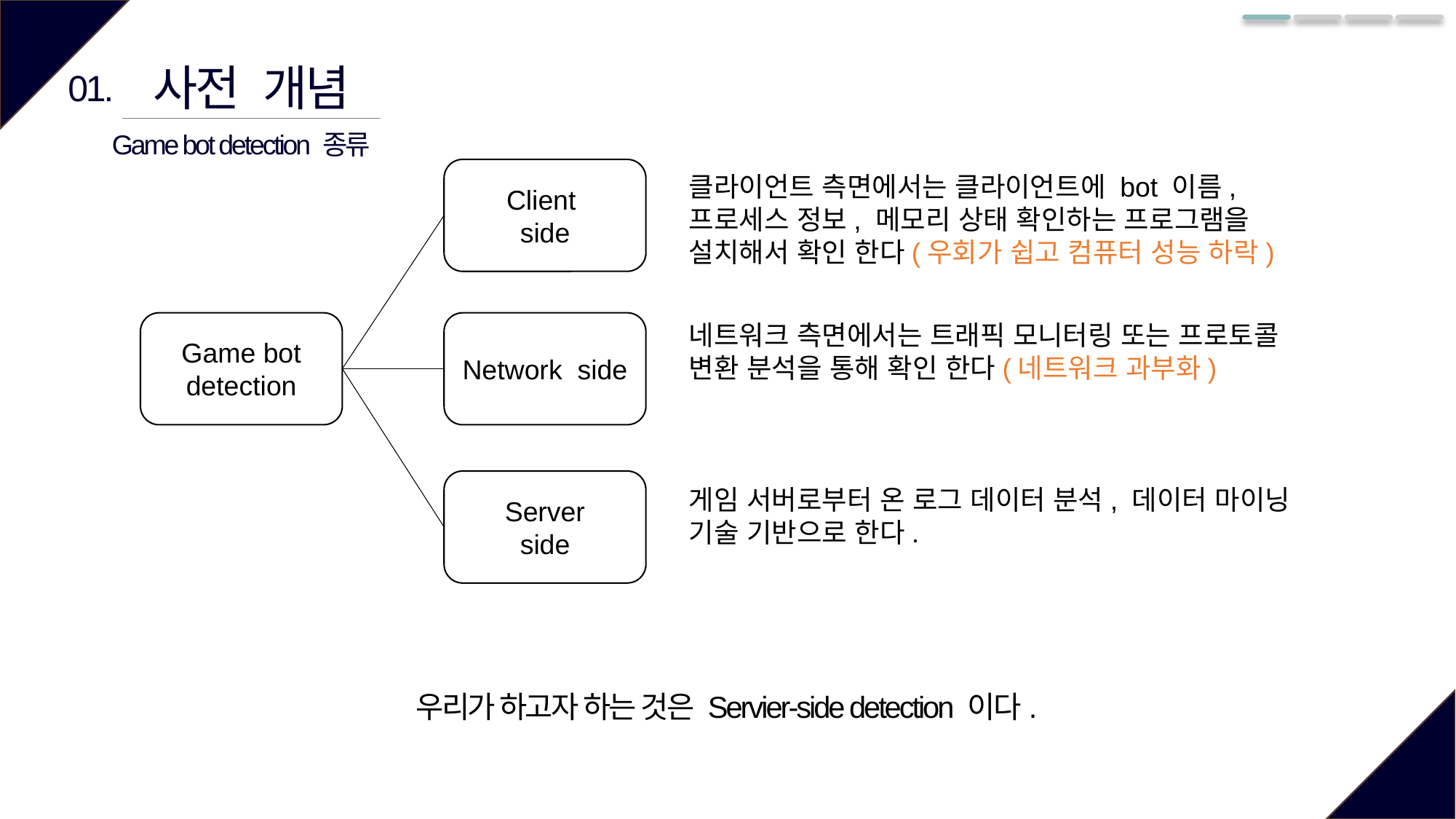

사전  개념
01.
Game bot detection 종류
Client
side
클라이언트 측면에서는 클라이언트에 bot 이름, 프로세스 정보, 메모리 상태 확인하는 프로그램을 설치해서 확인 한다(우회가 쉽고 컴퓨터 성능 하락)
Game bot detection
Network  side
네트워크 측면에서는 트래픽 모니터링 또는 프로토콜 변환 분석을 통해 확인 한다(네트워크 과부화)
Server
side
게임 서버로부터 온 로그 데이터 분석, 데이터 마이닝 기술 기반으로 한다.
우리가 하고자 하는 것은 Servier-side detection 이다.